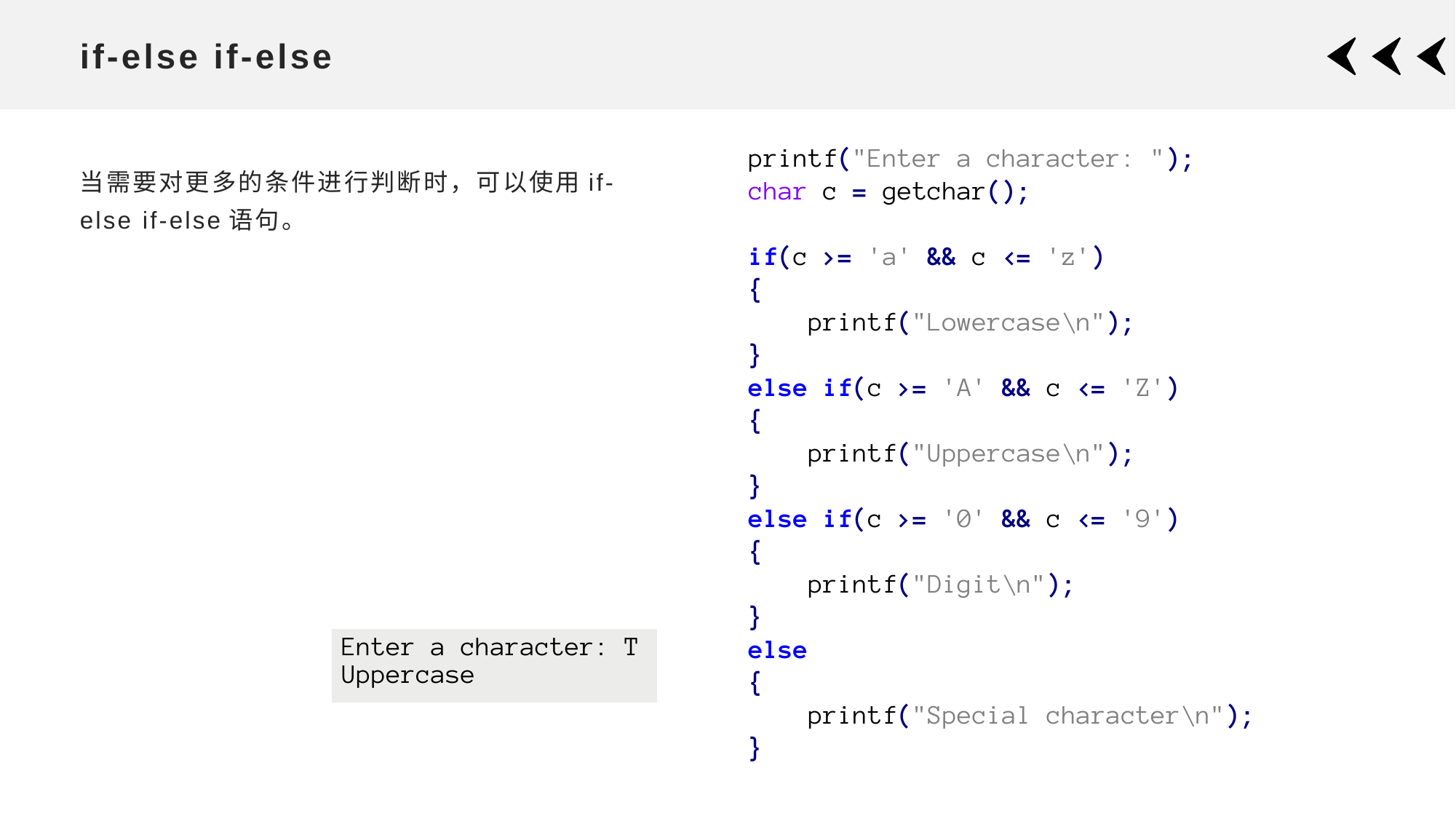

# if-else if-else
printf("Enter a character: ");
char c = getchar();

if(c >= 'a' && c <= 'z')
{
    printf("Lowercase\n");
}
else if(c >= 'A' && c <= 'Z')
{
    printf("Uppercase\n");
}
else if(c >= '0' && c <= '9')
{
    printf("Digit\n");
}
else
{
    printf("Special character\n");
}
当需要对更多的条件进行判断时，可以使用if-else if-else语句。
| Enter a character: T Uppercase |
| --- |